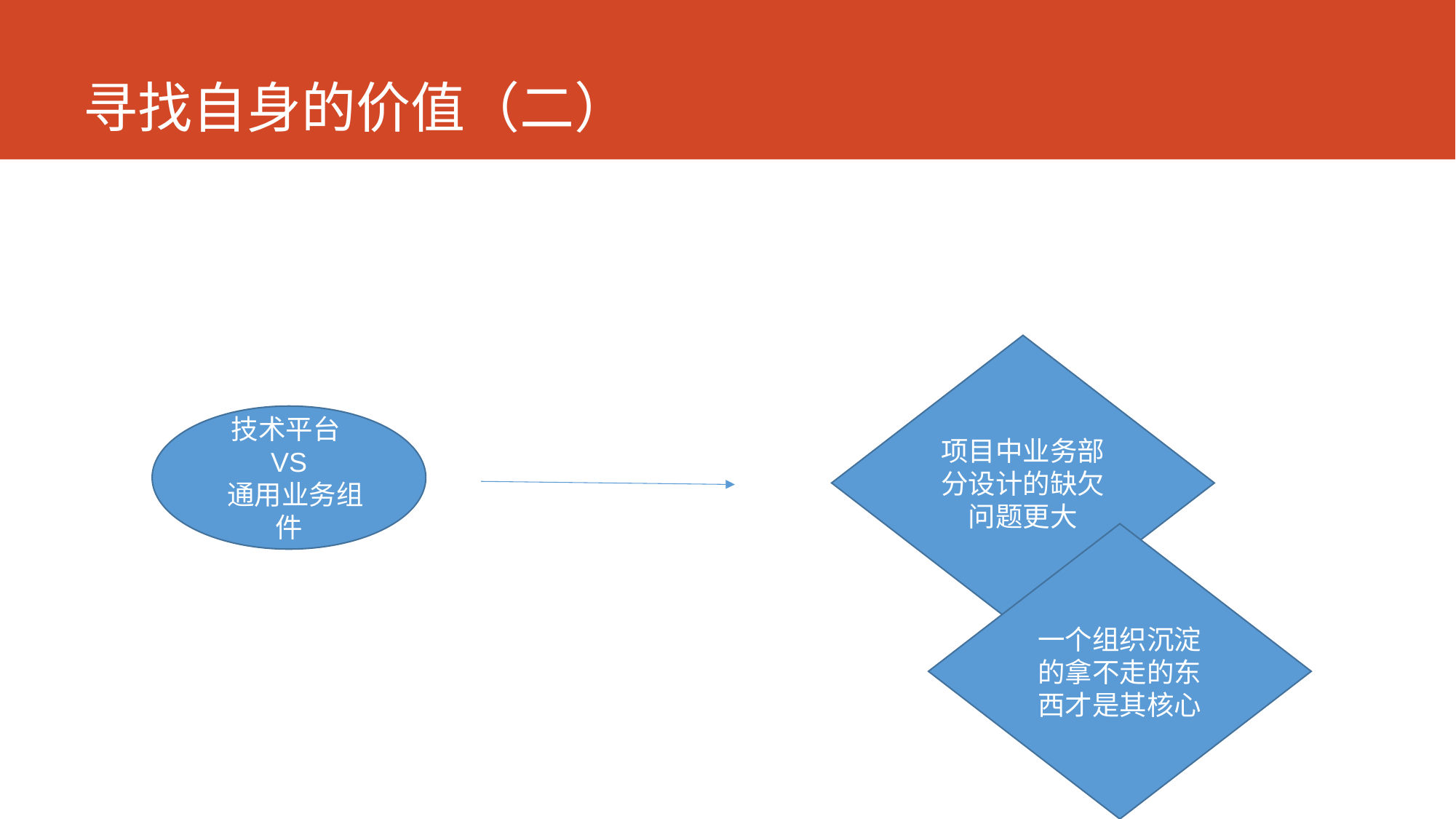

# 寻找自身的价值（二）

项目中业务部分设计的缺欠问题更大
技术平台
VS
 通用业务组件
一个组织沉淀的拿不走的东西才是其核心